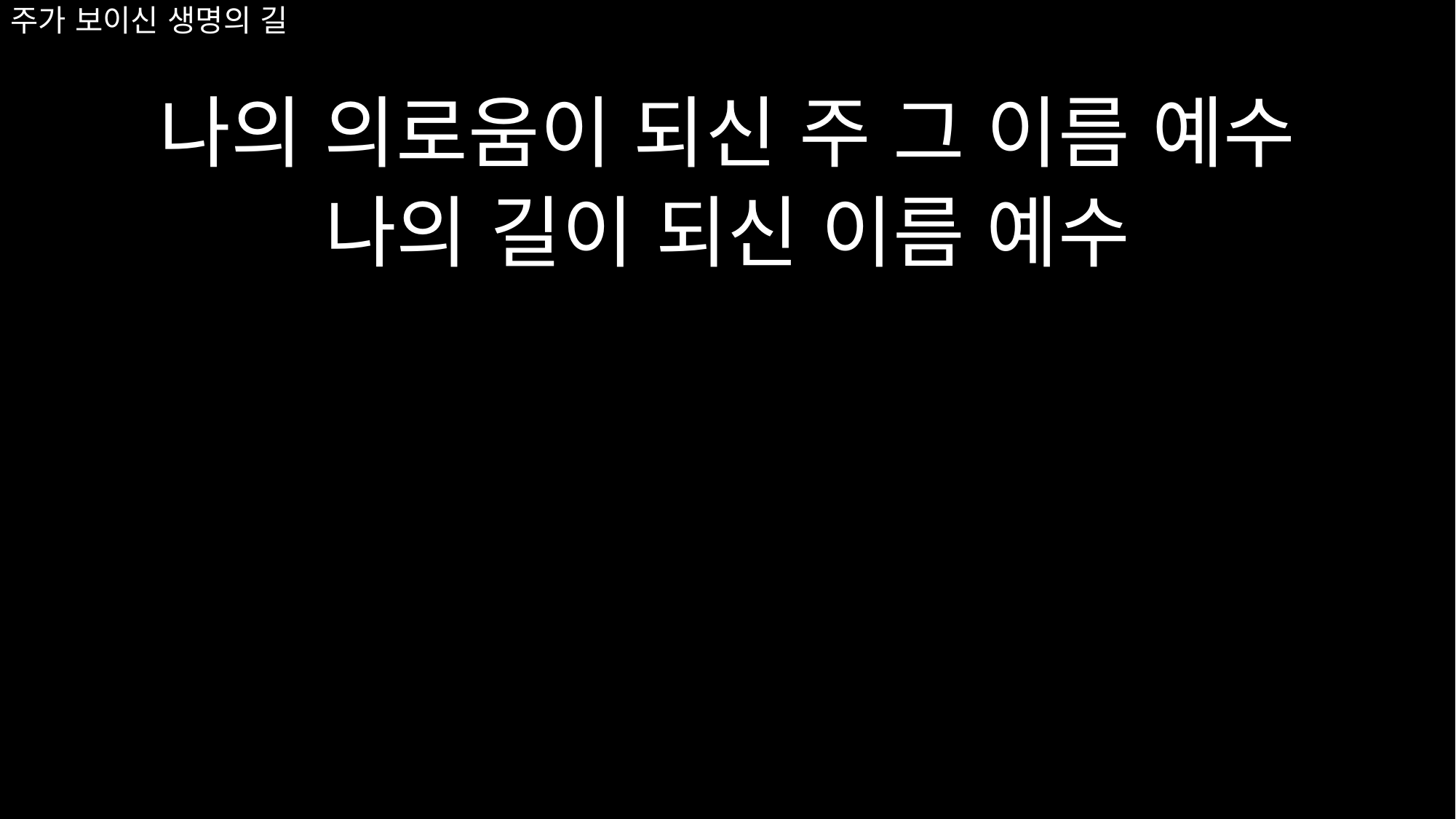

# 주가 보이신 생명의 길
나의 의로움이 되신 주 그 이름 예수
나의 길이 되신 이름 예수